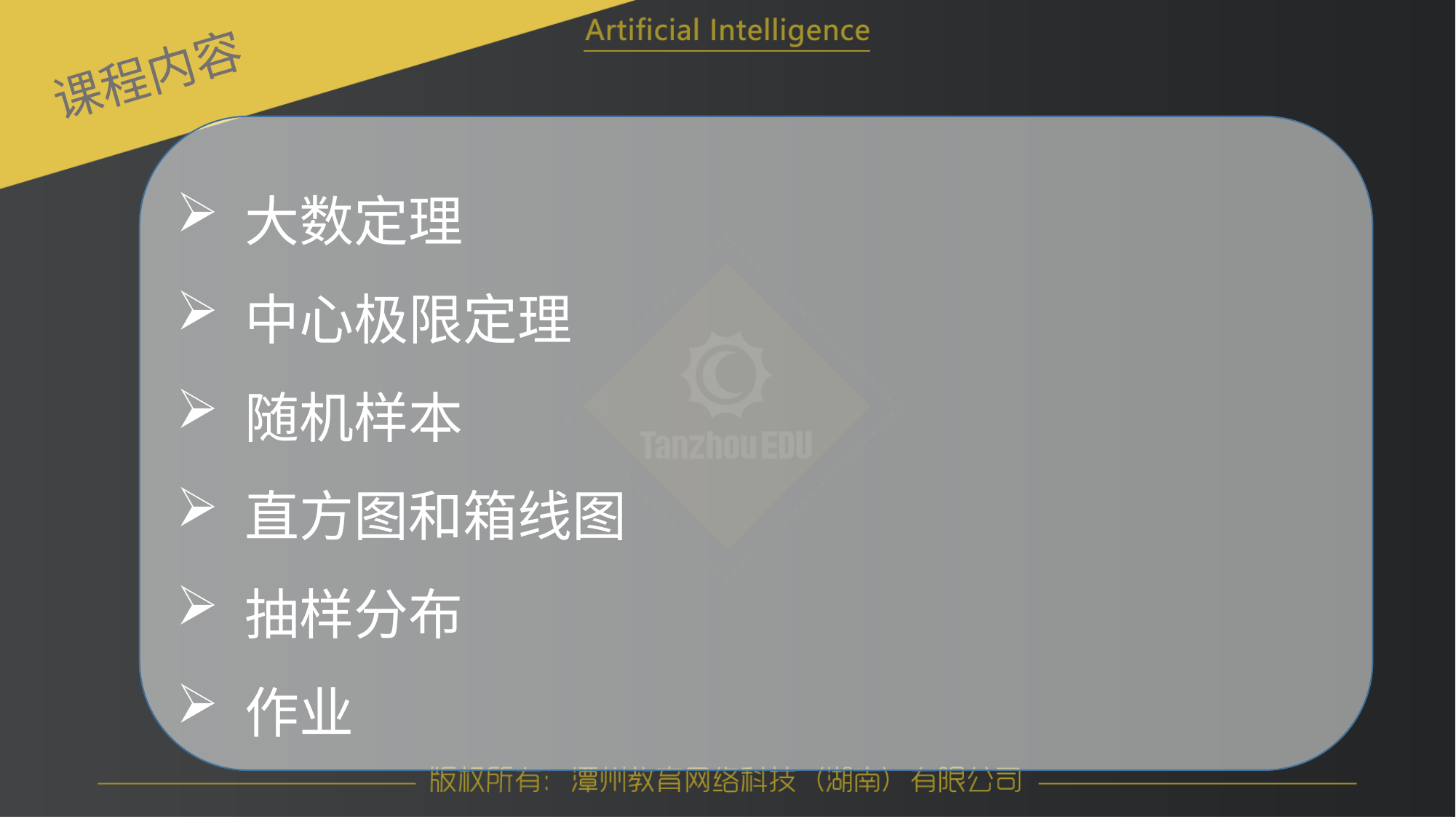

课程内容
大数定理
中心极限定理
随机样本
直方图和箱线图
抽样分布
作业